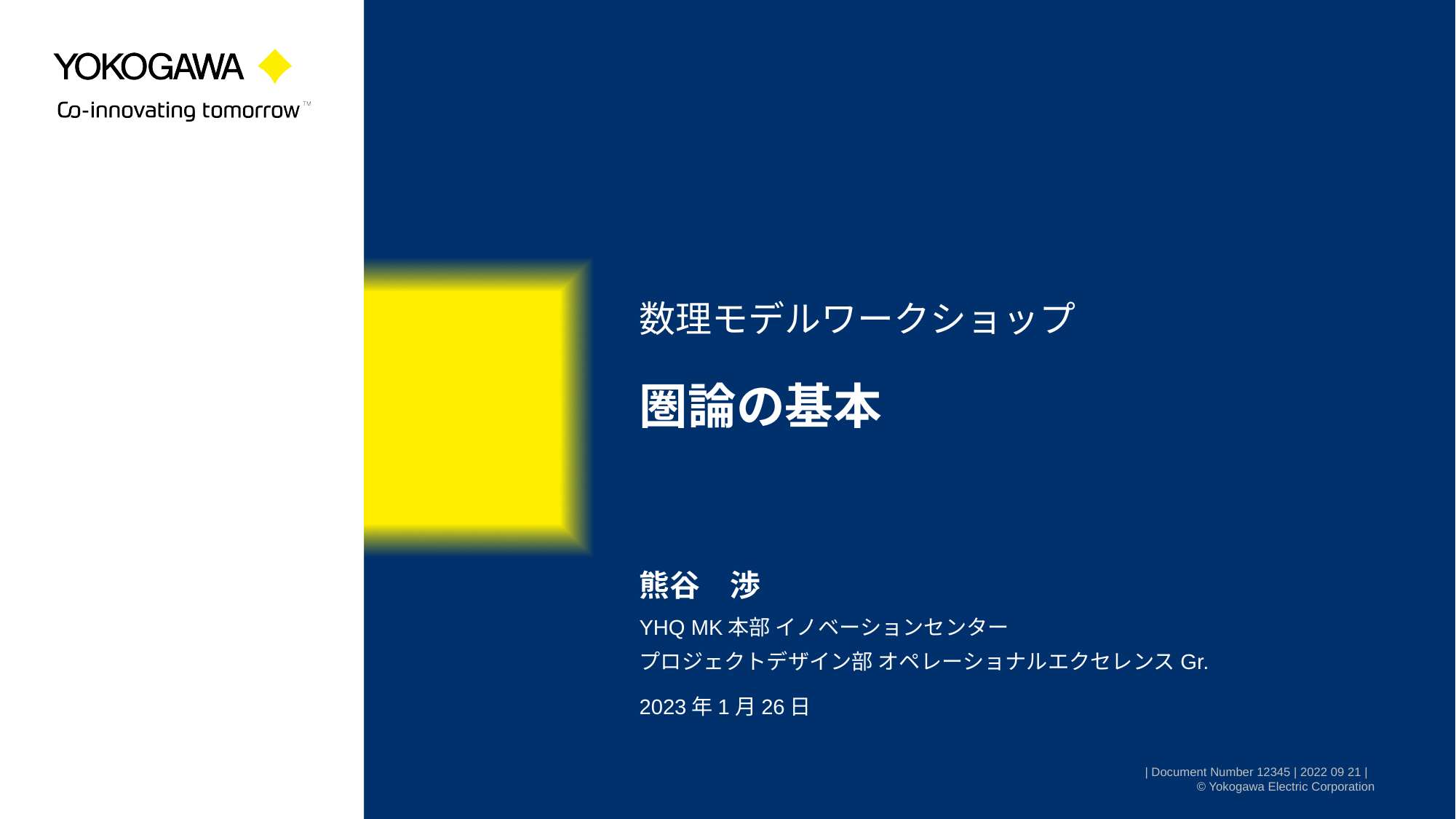

数理モデルワークショップ
# 圏論の基本
熊谷　渉
YHQ MK本部 イノベーションセンター
プロジェクトデザイン部 オペレーショナルエクセレンスGr.
2023年1月26日